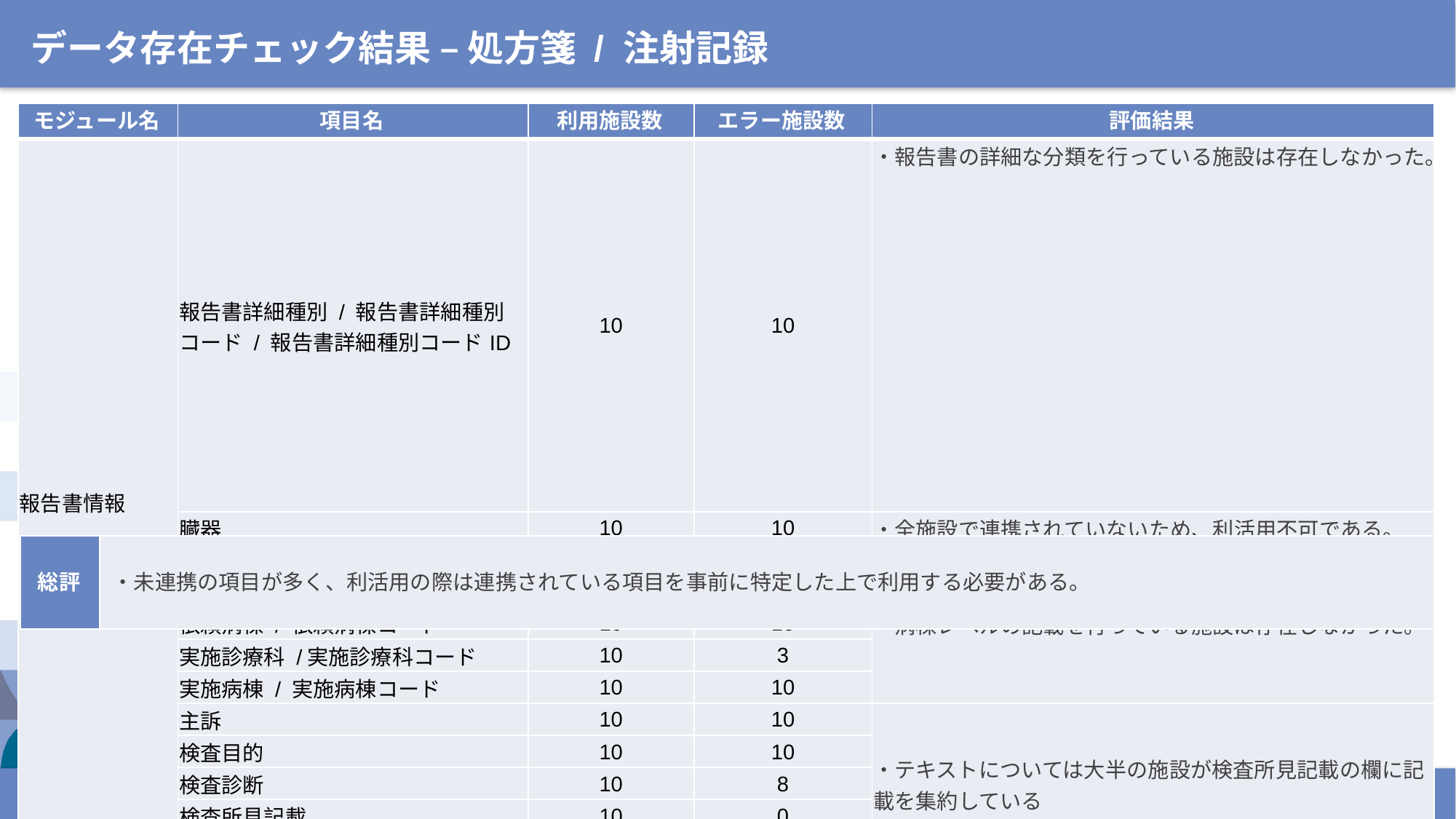

# データ存在チェック結果 – 処方箋 / 注射記録
| モジュール名 | 項目名 | 利用施設数 | エラー施設数 | 評価結果 |
| --- | --- | --- | --- | --- |
| 報告書情報 | 報告書詳細種別 / 報告書詳細種別コード / 報告書詳細種別コードID | 10 | 10 | ・報告書の詳細な分類を行っている施設は存在しなかった。 |
|  | 臓器 | 10 | 10 | ・全施設で連携されていないため、利活用不可である。 |
|  | 依頼施設 / 依頼施設コード /依頼診療科 / 依頼診療科コード | 10 | 1 | ・病棟レベルの記載を行っている施設は存在しなかった。 |
|  | 依頼病棟 / 依頼病棟コード | 10 | 10 |  |
|  | 実施診療科 /実施診療科コード | 10 | 3 |  |
|  | 実施病棟 / 実施病棟コード | 10 | 10 |  |
|  | 主訴 | 10 | 10 | ・テキストについては大半の施設が検査所見記載の欄に記載を集約している |
|  | 検査目的 | 10 | 10 |  |
|  | 検査診断 | 10 | 8 |  |
|  | 検査所見記載 | 10 | 0 |  |
|  | 検査フリーコメント | 10 | 8 |  |
| 総評 | ・未連携の項目が多く、利活用の際は連携されている項目を事前に特定した上で利用する必要がある。 |
| --- | --- |